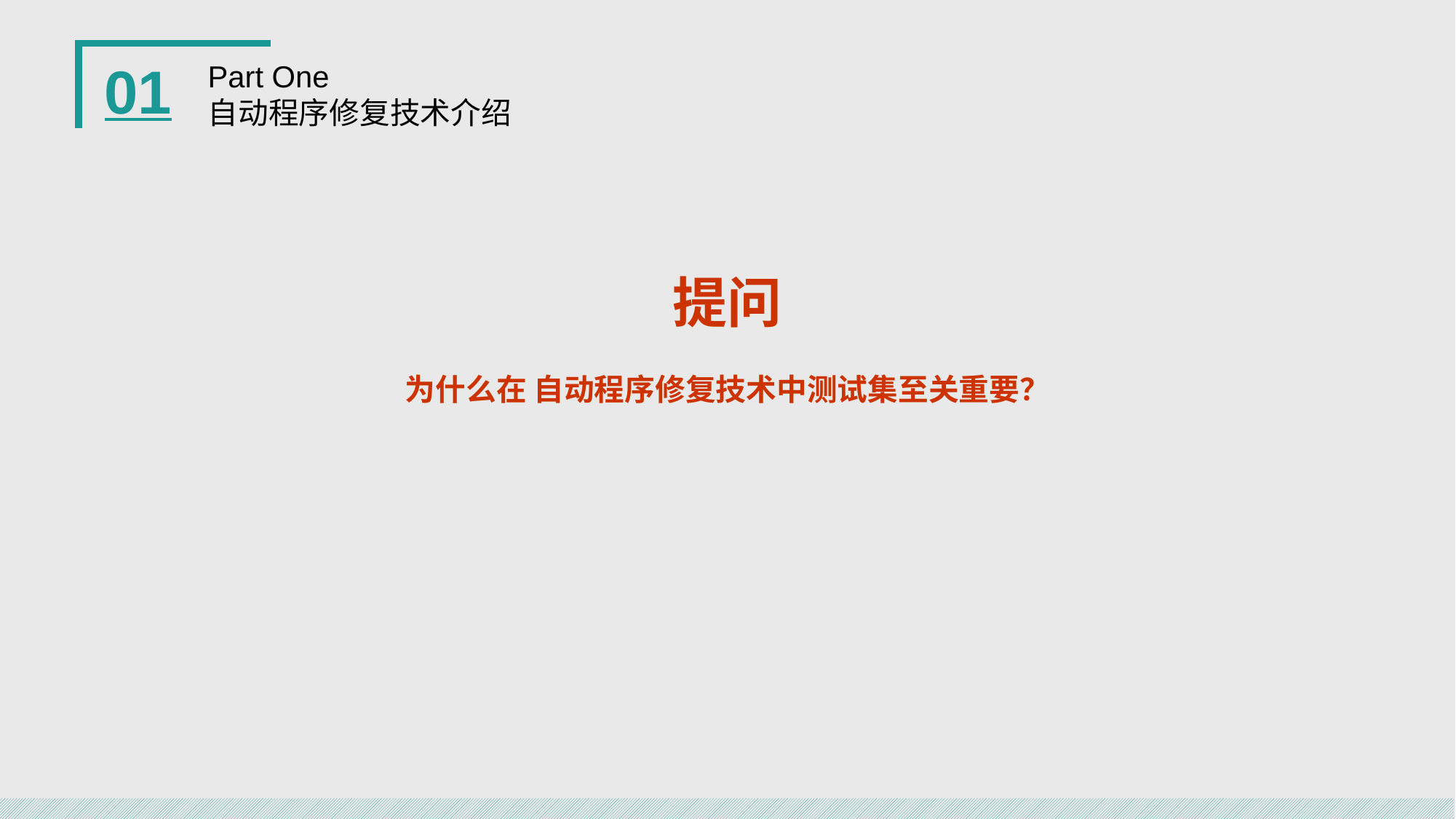

01
Part One
自动程序修复技术介绍

提问

为什么在 自动程序修复技术中测试集至关重要？